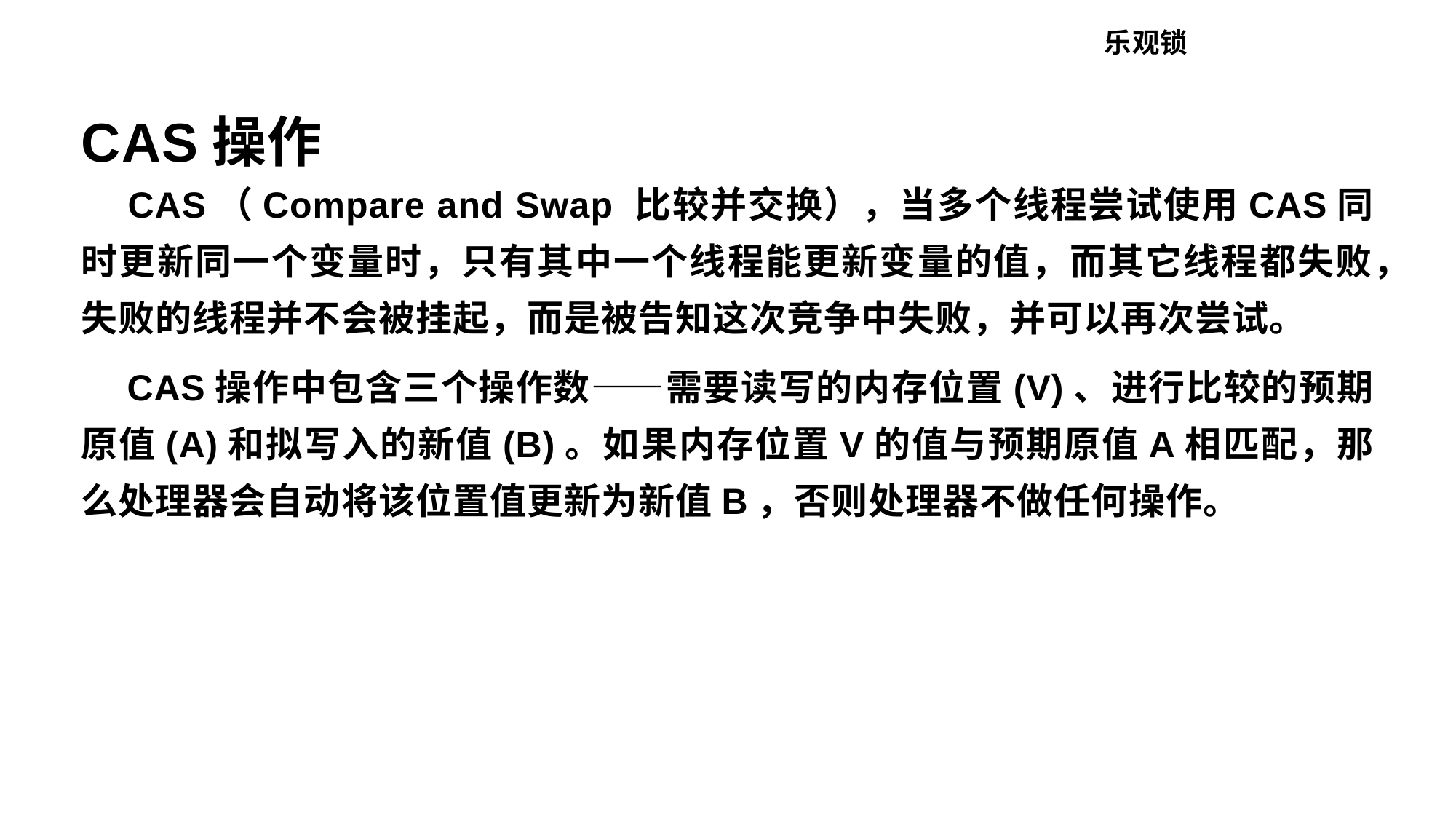

乐观锁

CAS操作
    CAS（Compare and Swap 比较并交换），当多个线程尝试使用CAS同时更新同一个变量时，只有其中一个线程能更新变量的值，而其它线程都失败，失败的线程并不会被挂起，而是被告知这次竞争中失败，并可以再次尝试。
    CAS操作中包含三个操作数——需要读写的内存位置(V)、进行比较的预期原值(A)和拟写入的新值(B)。如果内存位置V的值与预期原值A相匹配，那么处理器会自动将该位置值更新为新值B，否则处理器不做任何操作。